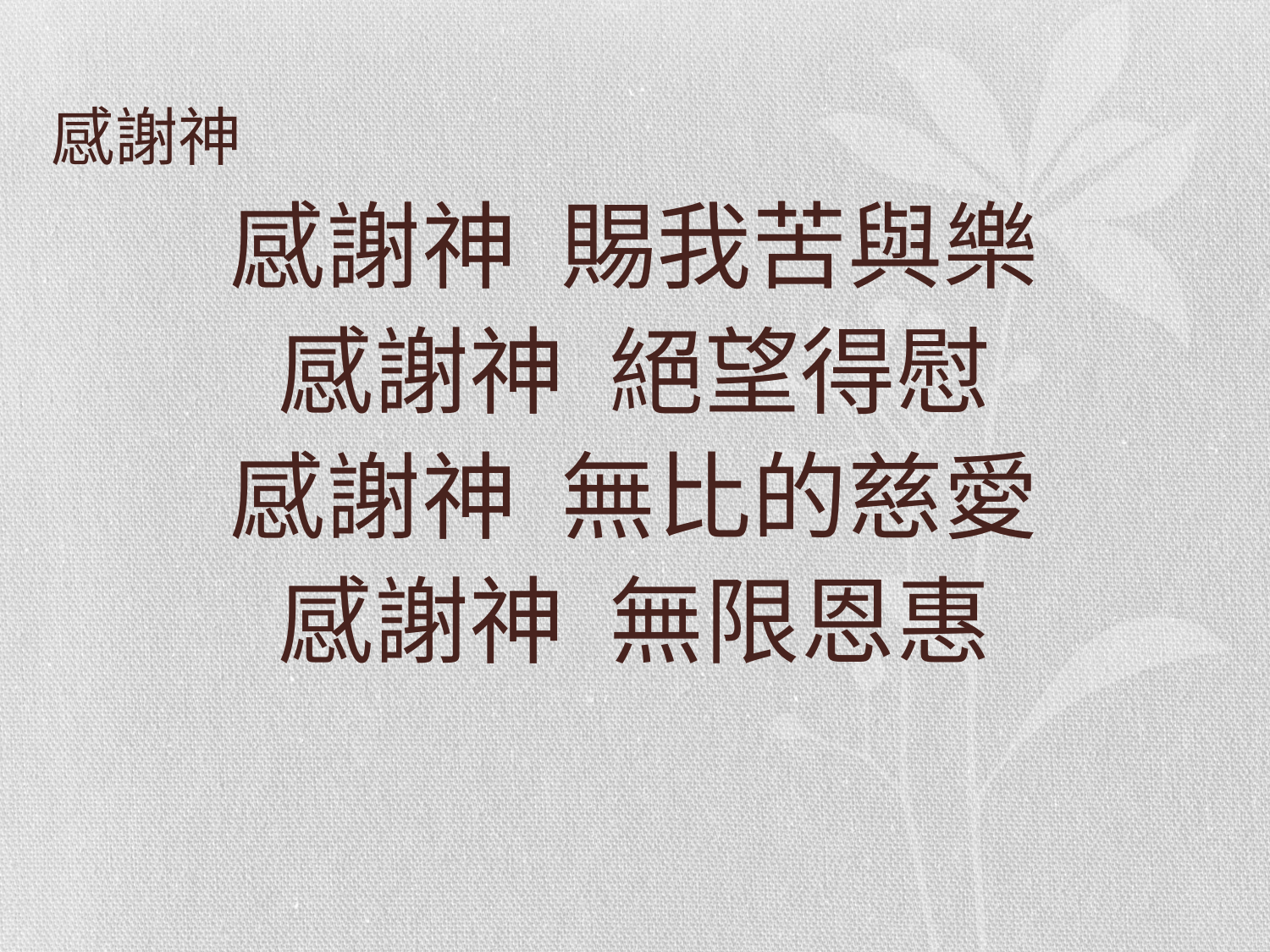

# 感謝神
感謝神  賜我苦與樂
感謝神  絕望得慰
感謝神  無比的慈愛
感謝神  無限恩惠